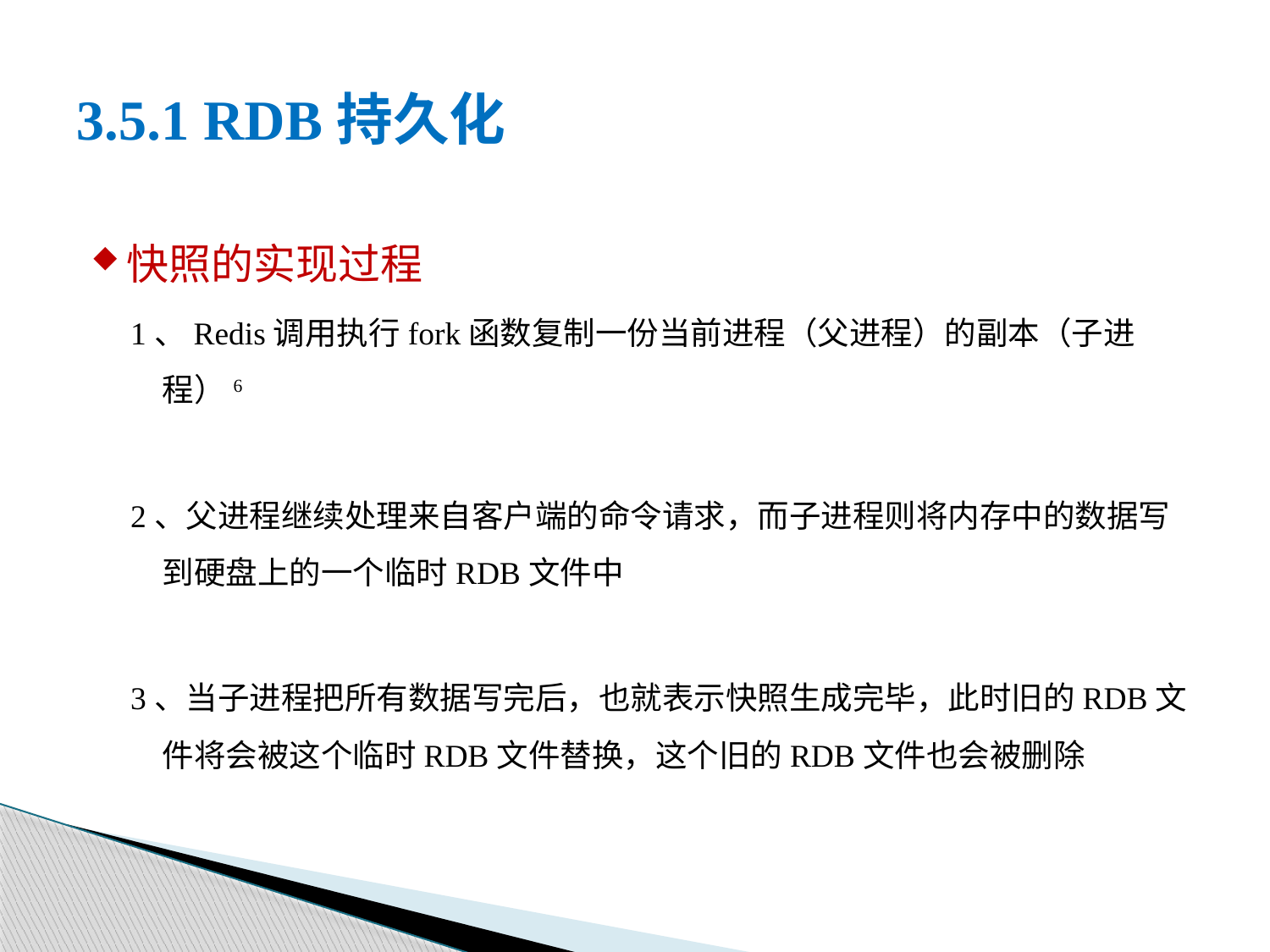

# 3.5.1 RDB持久化
快照的实现过程
1、Redis调用执行fork函数复制一份当前进程（父进程）的副本（子进程）6

2、父进程继续处理来自客户端的命令请求，而子进程则将内存中的数据写到硬盘上的一个临时RDB文件中

3、当子进程把所有数据写完后，也就表示快照生成完毕，此时旧的RDB文件将会被这个临时RDB文件替换，这个旧的RDB文件也会被删除